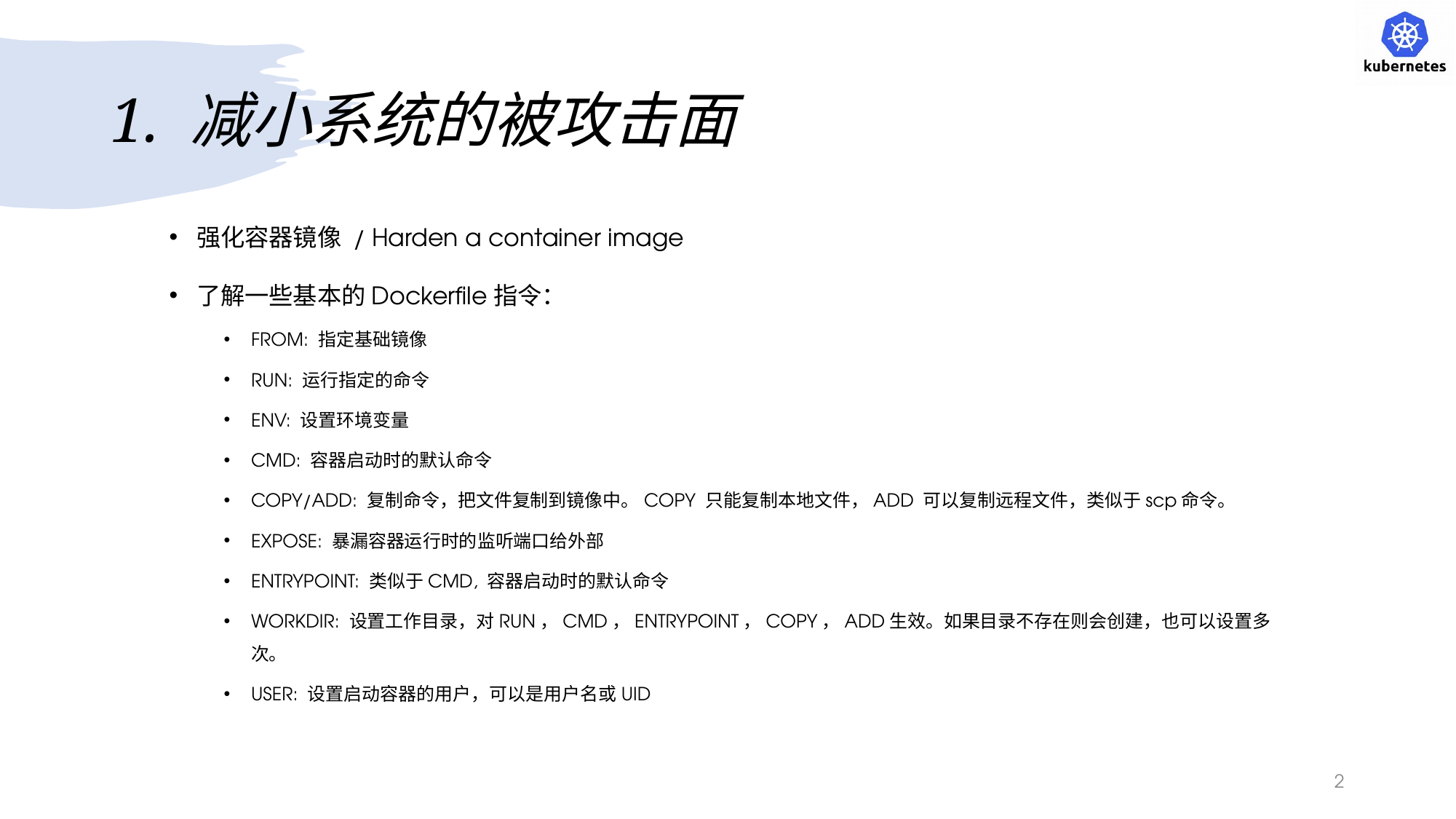

# 1. 减小系统的被攻击面
强化容器镜像 / Harden a container image
了解一些基本的Dockerfile指令：
FROM: 指定基础镜像
RUN: 运行指定的命令
ENV: 设置环境变量
CMD: 容器启动时的默认命令
COPY/ADD: 复制命令，把文件复制到镜像中。COPY 只能复制本地文件，ADD 可以复制远程文件，类似于scp命令。
EXPOSE: 暴漏容器运行时的监听端口给外部
ENTRYPOINT: 类似于CMD, 容器启动时的默认命令
WORKDIR: 设置工作目录，对RUN，CMD，ENTRYPOINT，COPY，ADD生效。如果目录不存在则会创建，也可以设置多次。
USER: 设置启动容器的用户，可以是用户名或UID
2